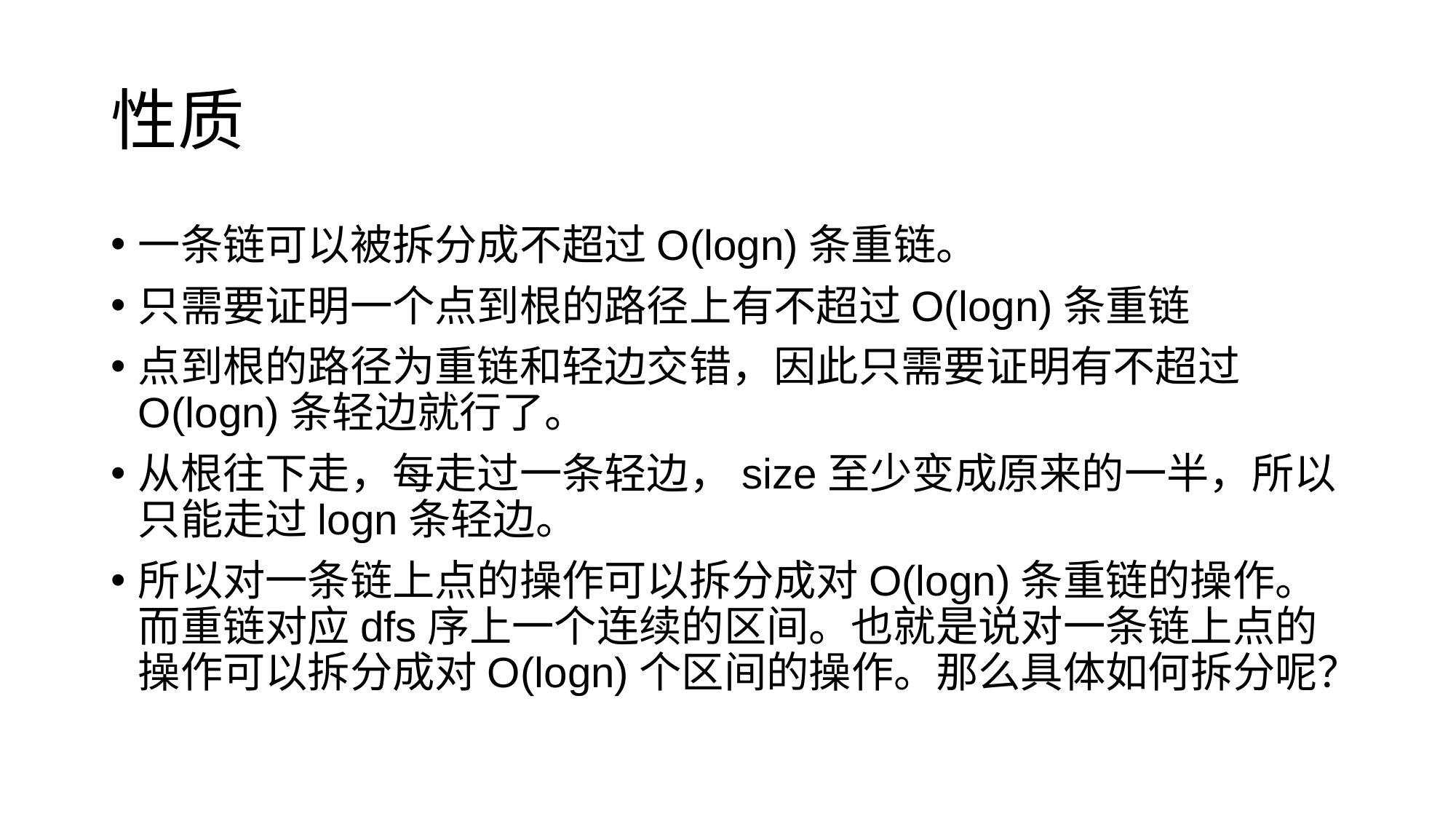

# 性质
一条链可以被拆分成不超过O(logn)条重链。
只需要证明一个点到根的路径上有不超过O(logn)条重链
点到根的路径为重链和轻边交错，因此只需要证明有不超过O(logn)条轻边就行了。
从根往下走，每走过一条轻边，size至少变成原来的一半，所以只能走过logn条轻边。
所以对一条链上点的操作可以拆分成对O(logn)条重链的操作。而重链对应dfs序上一个连续的区间。也就是说对一条链上点的操作可以拆分成对O(logn)个区间的操作。那么具体如何拆分呢？